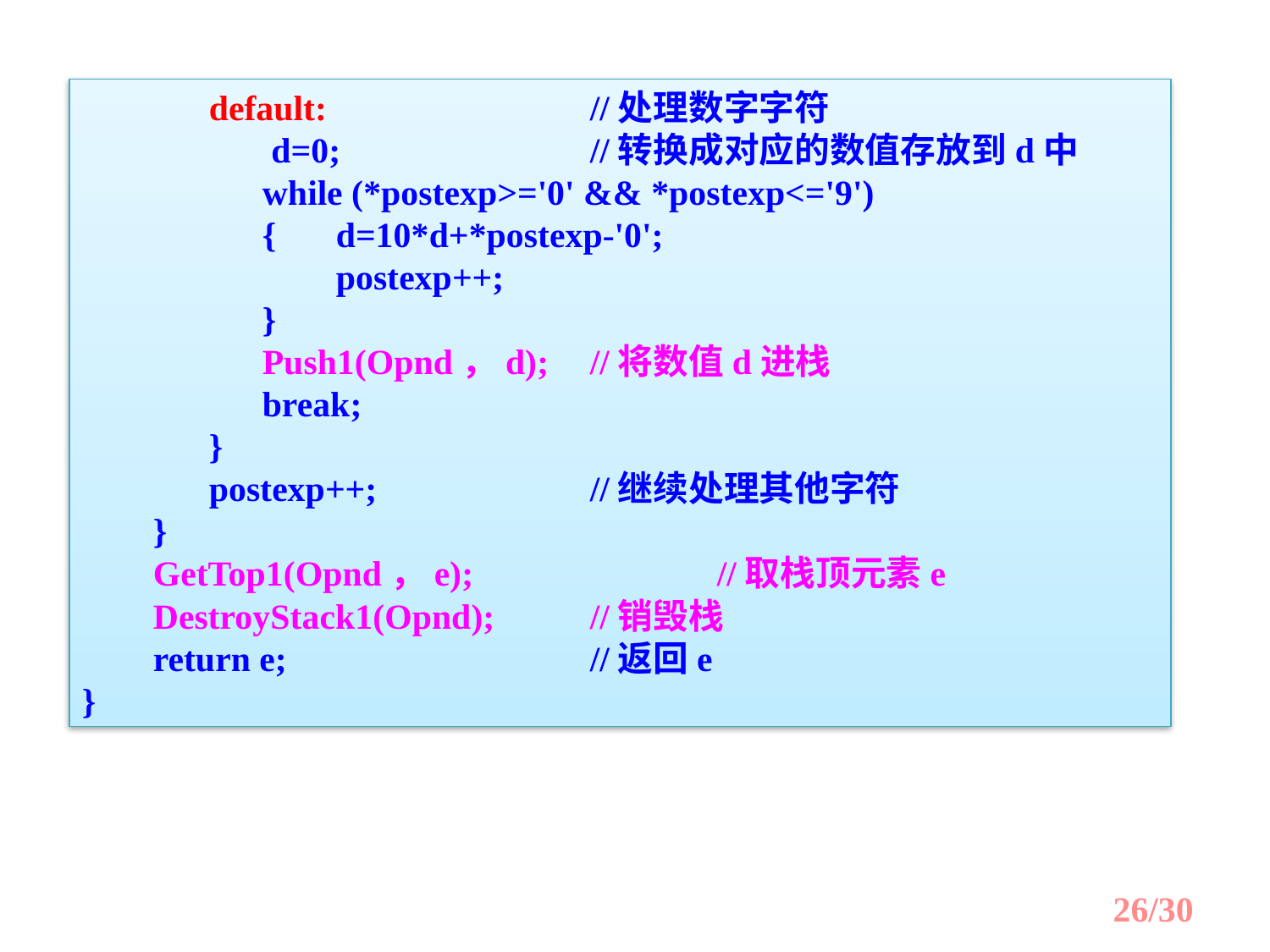

default:			//处理数字字符
	       d=0;		//转换成对应的数值存放到d中
	      while (*postexp>='0' && *postexp<='9')
	      {	d=10*d+*postexp-'0';
		postexp++;
	      }
	      Push1(Opnd，d);	//将数值d进栈
	      break;
	}
	postexp++;		//继续处理其他字符
        }
        GetTop1(Opnd，e);		//取栈顶元素e
        DestroyStack1(Opnd);	//销毁栈
        return e;			//返回e
}
26/30